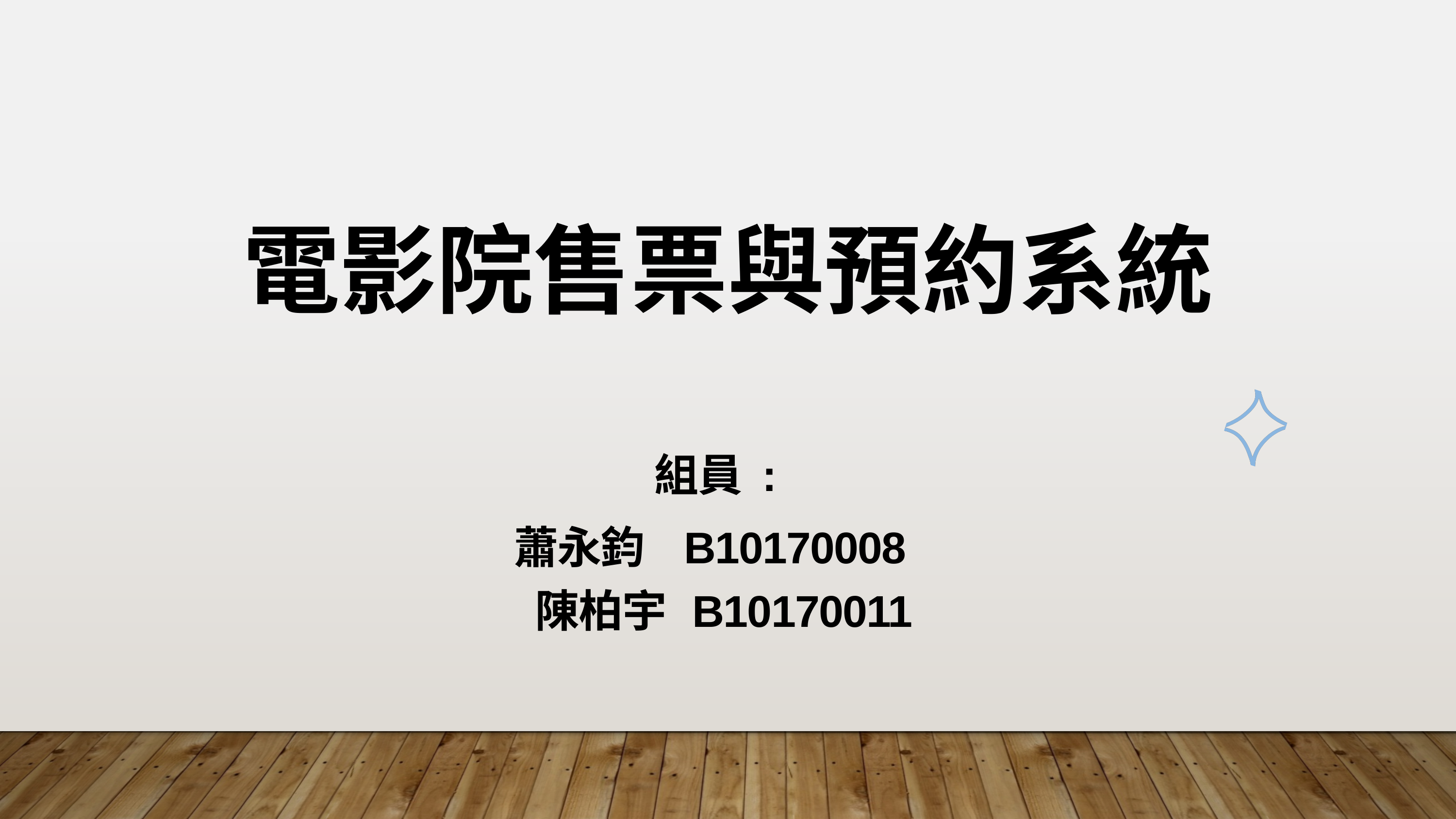

電影院售票與預約系統

組員 :

蕭永鈞   B10170008

陳柏宇	  B10170011